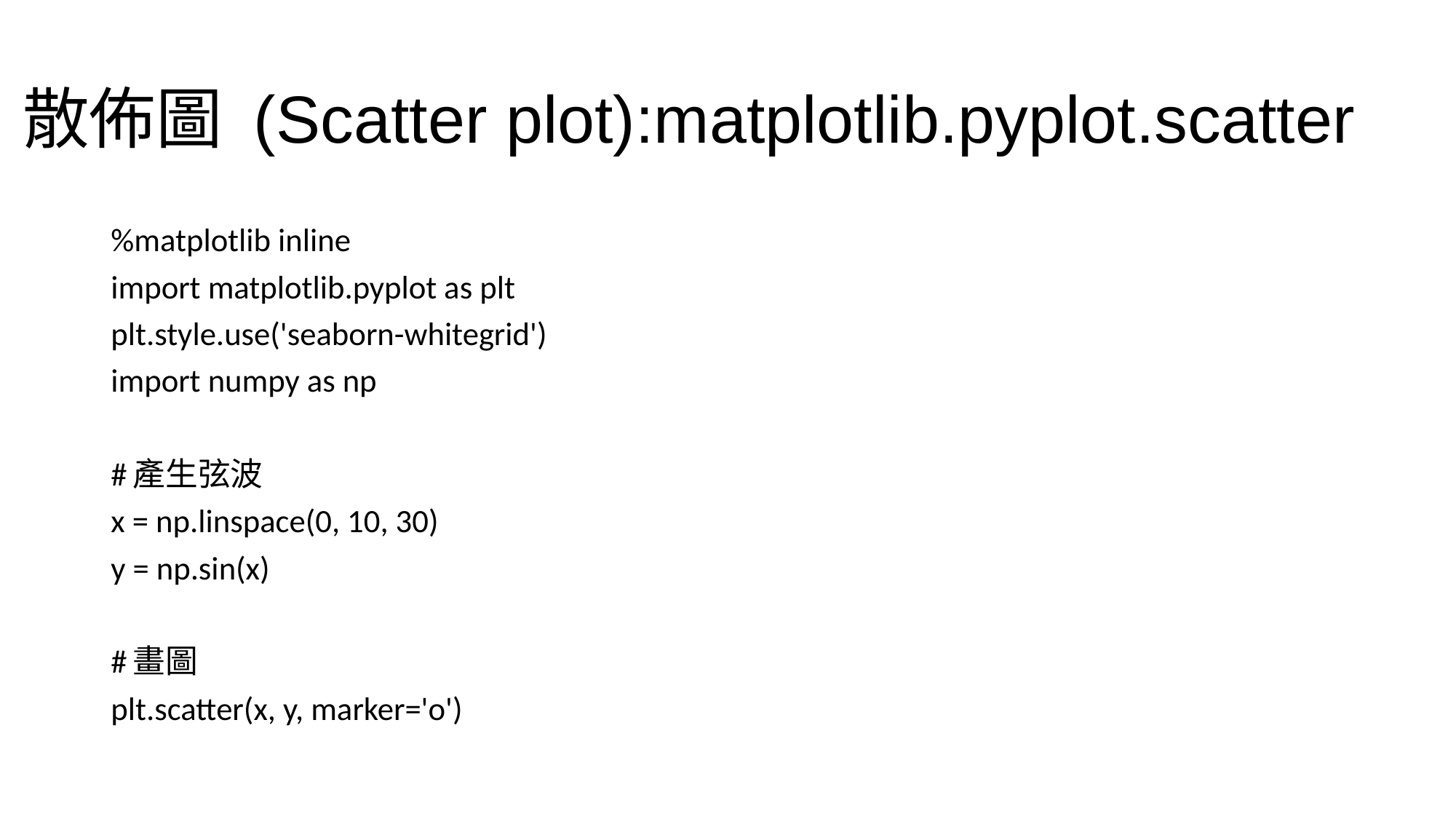

# 散佈圖 (Scatter plot):matplotlib.pyplot.scatter
%matplotlib inline
import matplotlib.pyplot as plt
plt.style.use('seaborn-whitegrid')
import numpy as np

#產生弦波
x = np.linspace(0, 10, 30)
y = np.sin(x)

#畫圖
plt.scatter(x, y, marker='o')